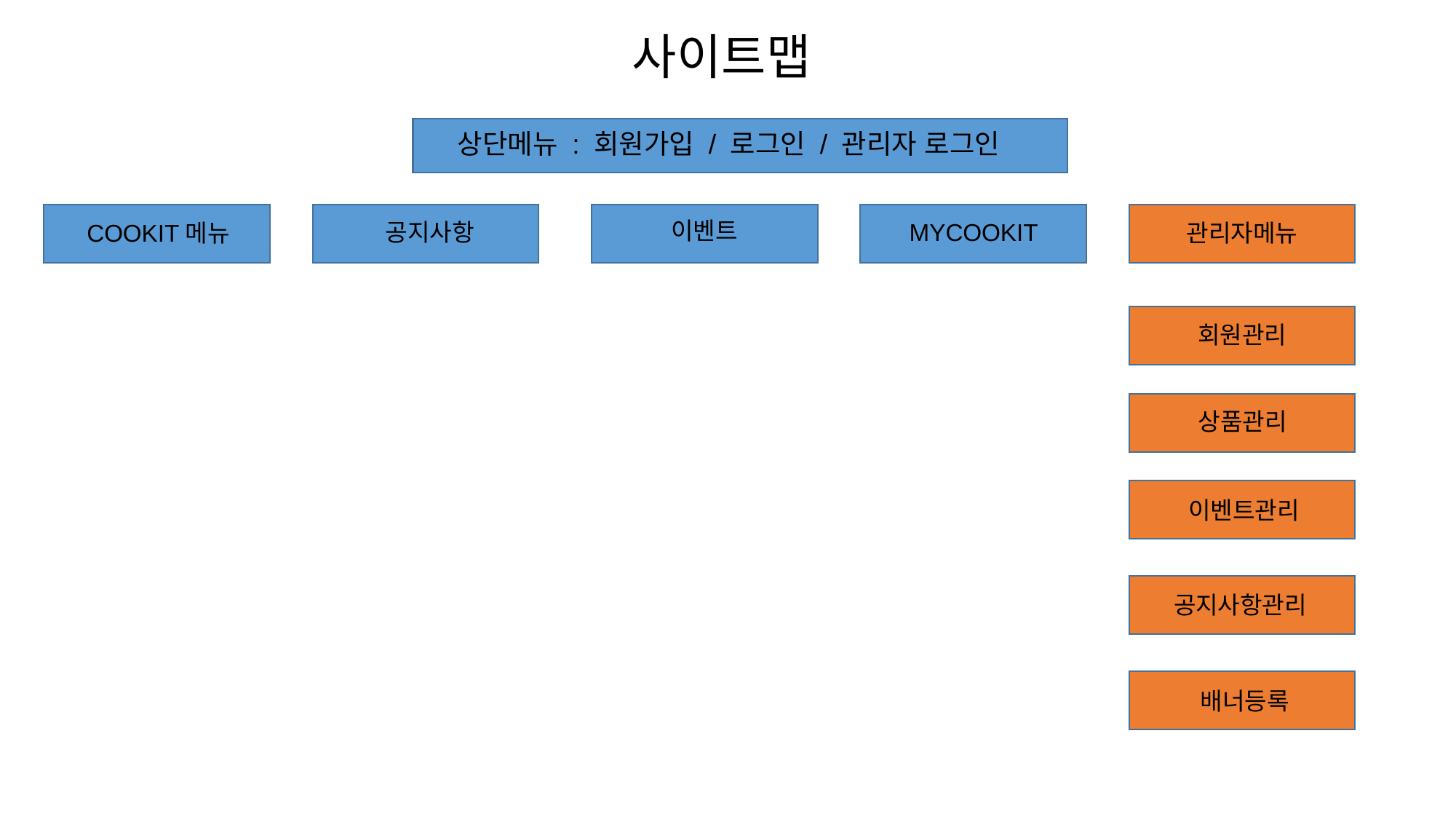

# 사이트맵

상단메뉴 : 회원가입 / 로그인 / 관리자 로그인

이벤트
공지사항
MYCOOKIT
COOKIT메뉴
관리자메뉴

회원관리

상품관리

이벤트관리

공지사항관리

배너등록